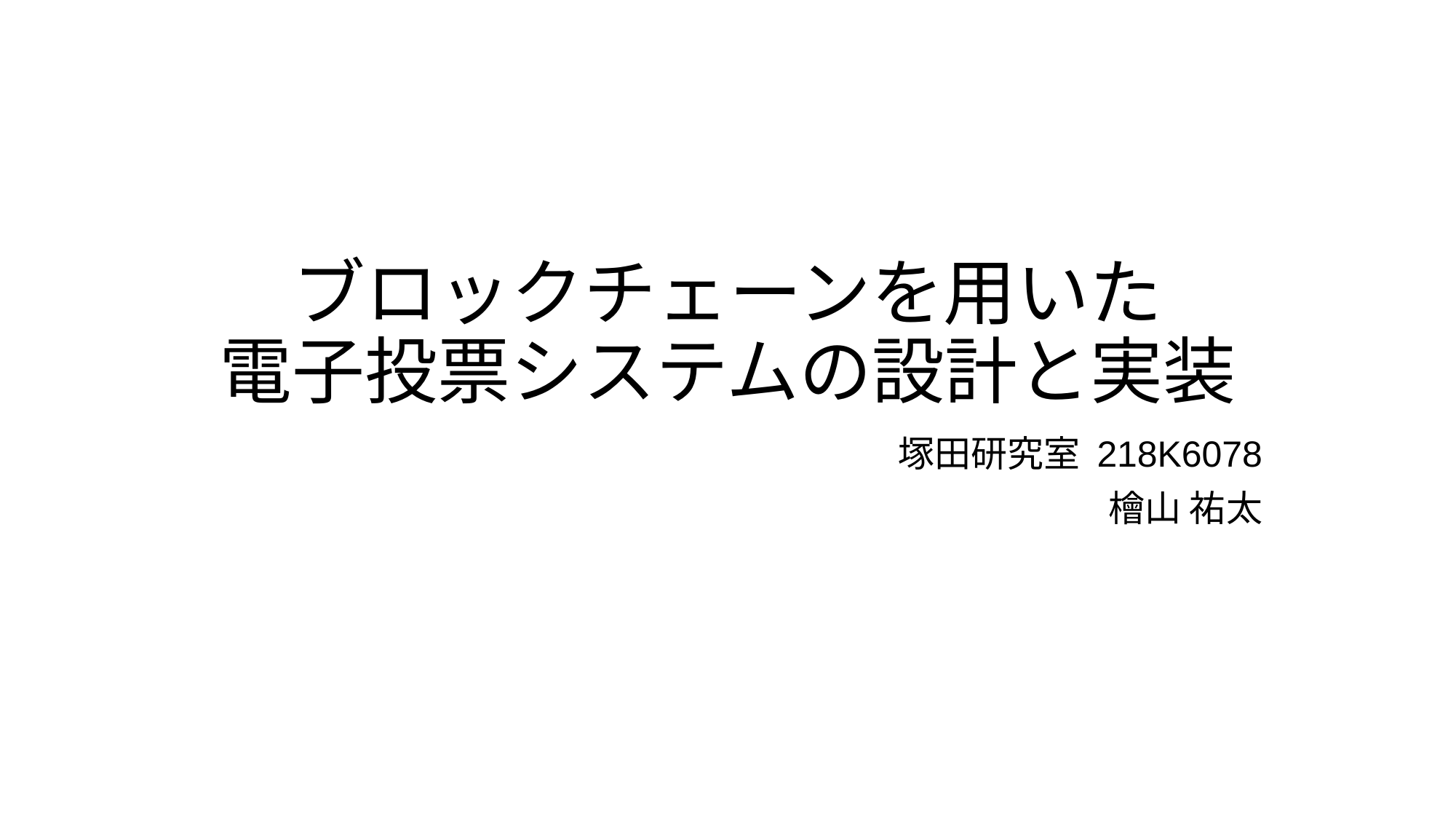

# ブロックチェーンを用いた 電子投票システムの設計と実装
塚田研究室 218K6078
檜山 祐太